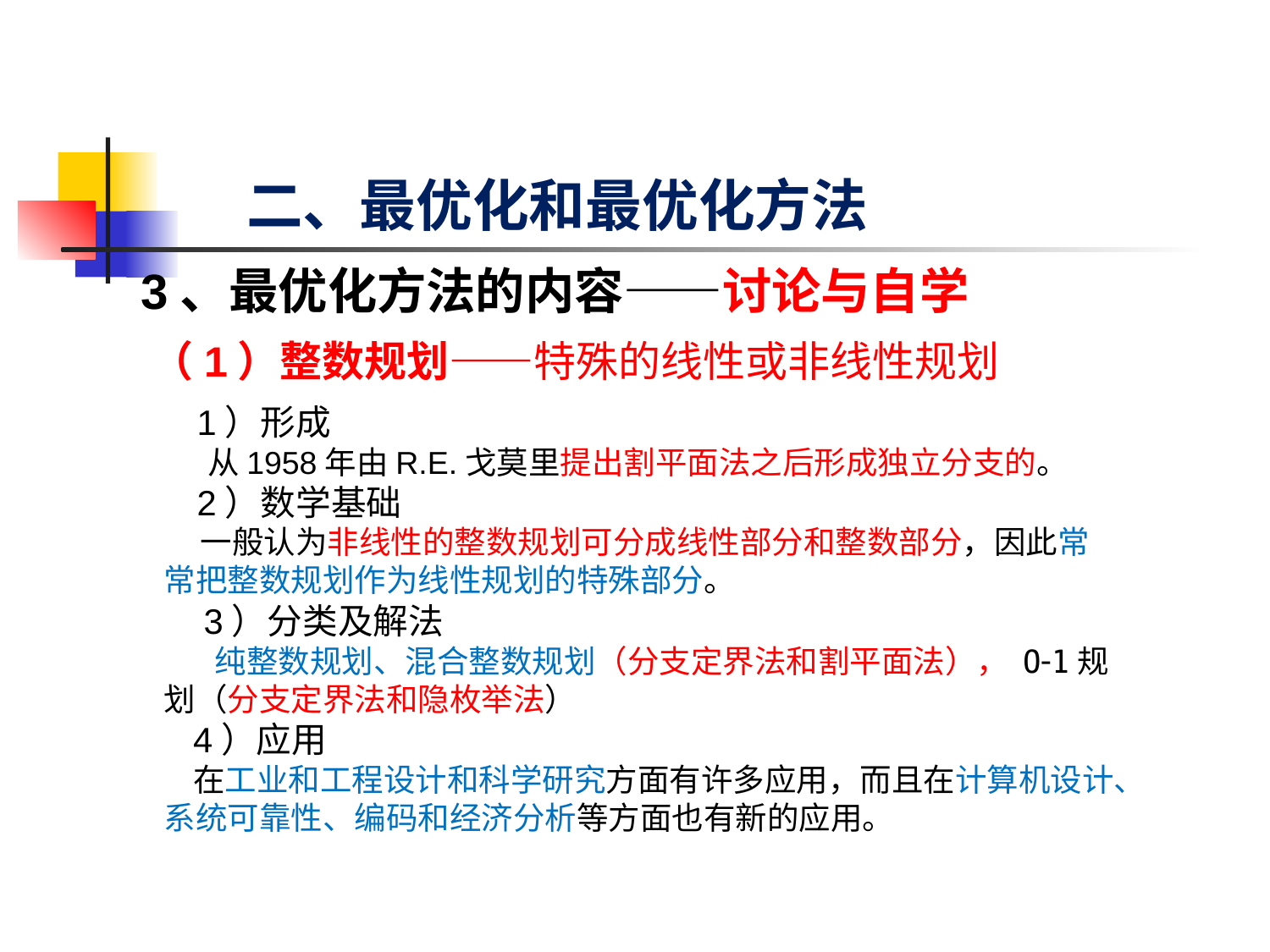

# 二、最优化和最优化方法
3、最优化方法的内容——讨论与自学
（1）整数规划——特殊的线性或非线性规划
   1）形成
     从1958年由R.E.戈莫里提出割平面法之后形成独立分支的。
   2）数学基础
    一般认为非线性的整数规划可分成线性部分和整数部分，因此常常把整数规划作为线性规划的特殊部分。
    3）分类及解法
      纯整数规划、混合整数规划（分支定界法和割平面法）， 0-1规划（分支定界法和隐枚举法）
   4）应用
   在工业和工程设计和科学研究方面有许多应用，而且在计算机设计、系统可靠性、编码和经济分析等方面也有新的应用。